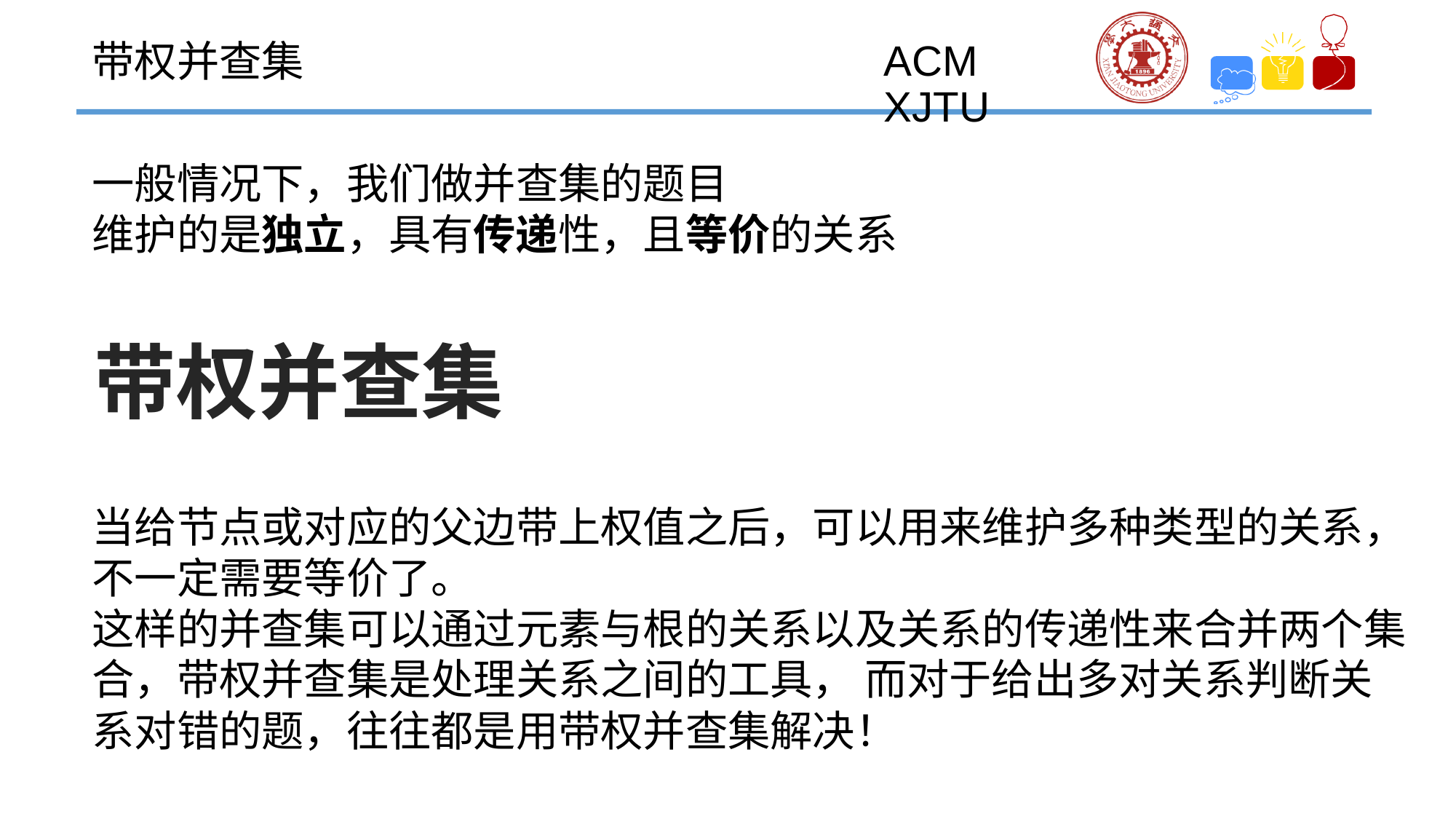

带权并查集
一般情况下，我们做并查集的题目
维护的是独立，具有传递性，且等价的关系
带权并查集
当给节点或对应的父边带上权值之后，可以用来维护多种类型的关系，不一定需要等价了。
这样的并查集可以通过元素与根的关系以及关系的传递性来合并两个集合，带权并查集是处理关系之间的工具， 而对于给出多对关系判断关系对错的题，往往都是用带权并查集解决！